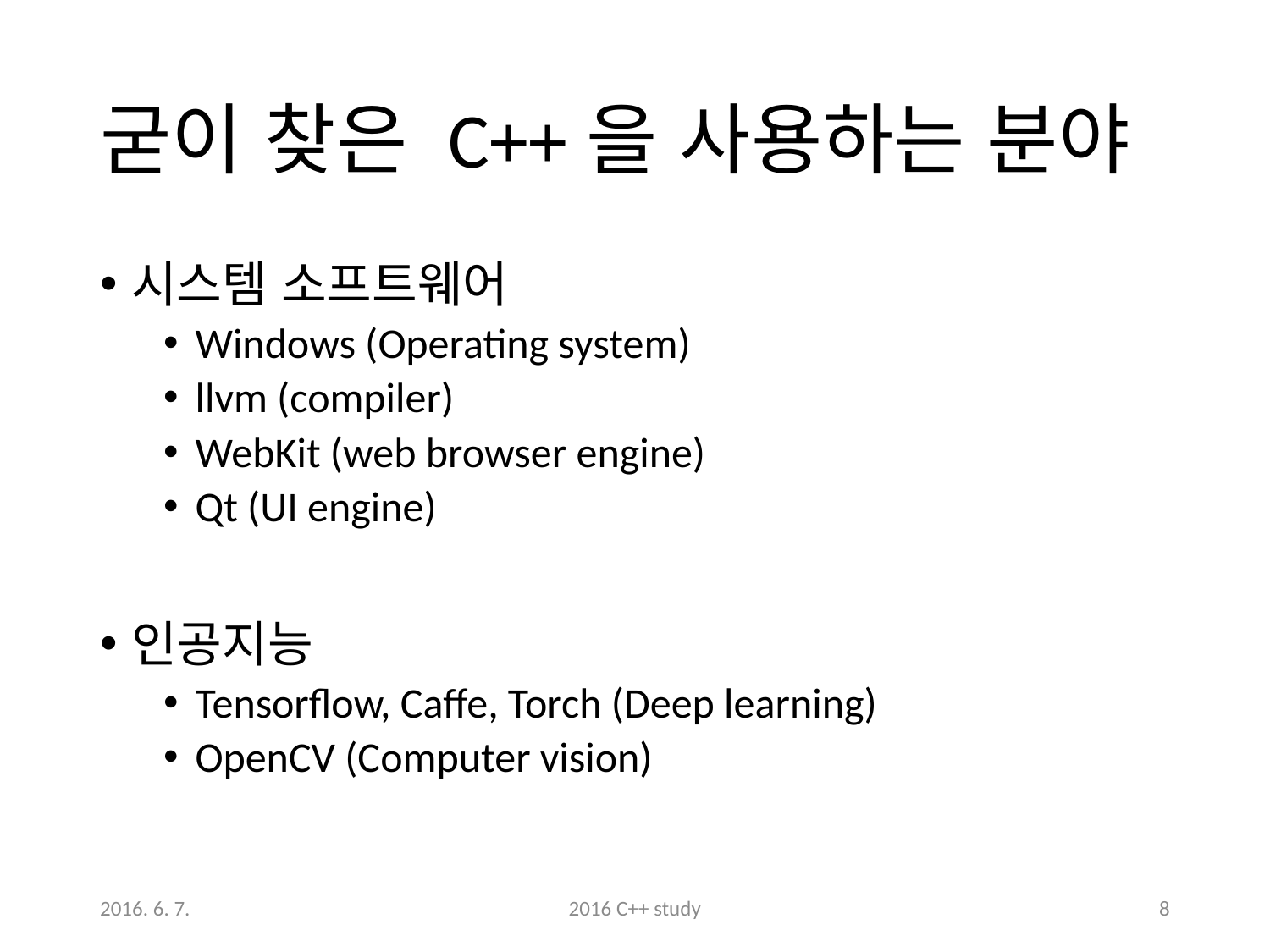

# 굳이 찾은 C++을 사용하는 분야
시스템 소프트웨어
Windows (Operating system)
llvm (compiler)
WebKit (web browser engine)
Qt (UI engine)

인공지능
Tensorflow, Caffe, Torch (Deep learning)
OpenCV (Computer vision)
2016. 6. 7.
2016 C++ study
8